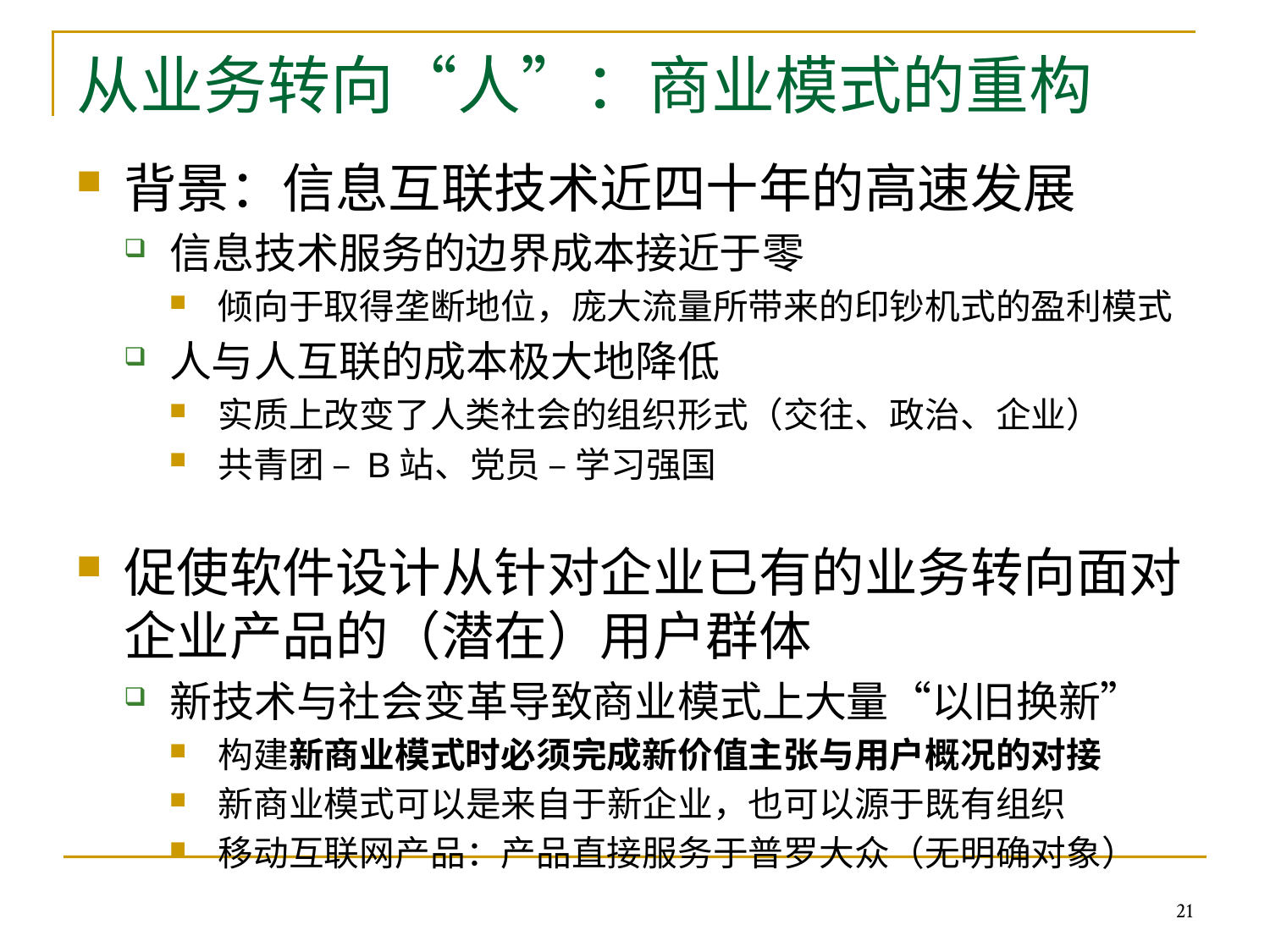

# 从业务转向“人”：商业模式的重构
背景：信息互联技术近四十年的高速发展
信息技术服务的边界成本接近于零
倾向于取得垄断地位，庞大流量所带来的印钞机式的盈利模式
人与人互联的成本极大地降低
实质上改变了人类社会的组织形式（交往、政治、企业）
共青团 – B站、党员 – 学习强国

促使软件设计从针对企业已有的业务转向面对企业产品的（潜在）用户群体
新技术与社会变革导致商业模式上大量“以旧换新”
构建新商业模式时必须完成新价值主张与用户概况的对接
新商业模式可以是来自于新企业，也可以源于既有组织
移动互联网产品：产品直接服务于普罗大众（无明确对象）
21